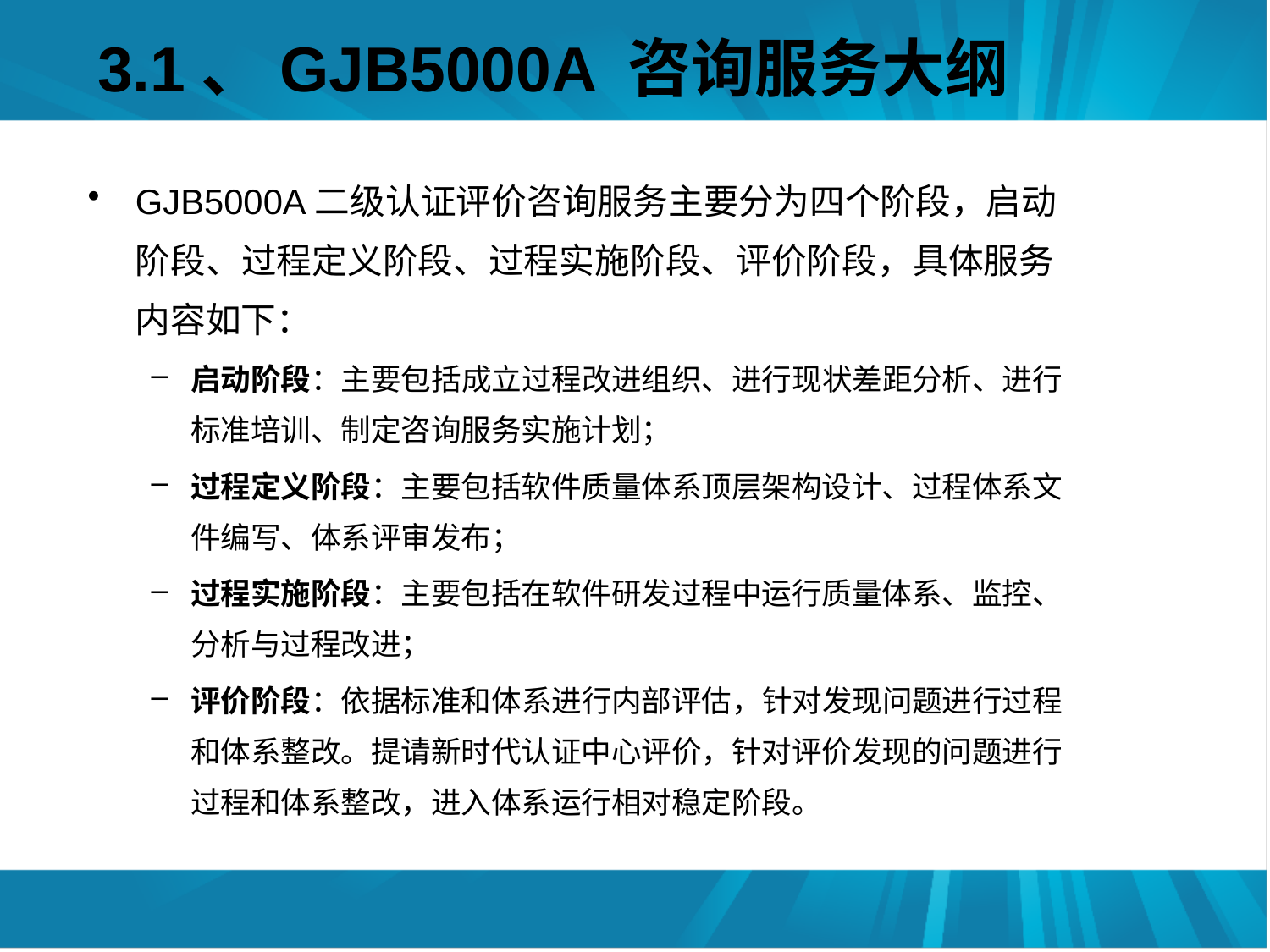

# 3.1、GJB5000A 咨询服务大纲
GJB5000A二级认证评价咨询服务主要分为四个阶段，启动阶段、过程定义阶段、过程实施阶段、评价阶段，具体服务内容如下：
启动阶段：主要包括成立过程改进组织、进行现状差距分析、进行标准培训、制定咨询服务实施计划；
过程定义阶段：主要包括软件质量体系顶层架构设计、过程体系文件编写、体系评审发布；
过程实施阶段：主要包括在软件研发过程中运行质量体系、监控、分析与过程改进；
评价阶段：依据标准和体系进行内部评估，针对发现问题进行过程和体系整改。提请新时代认证中心评价，针对评价发现的问题进行过程和体系整改，进入体系运行相对稳定阶段。